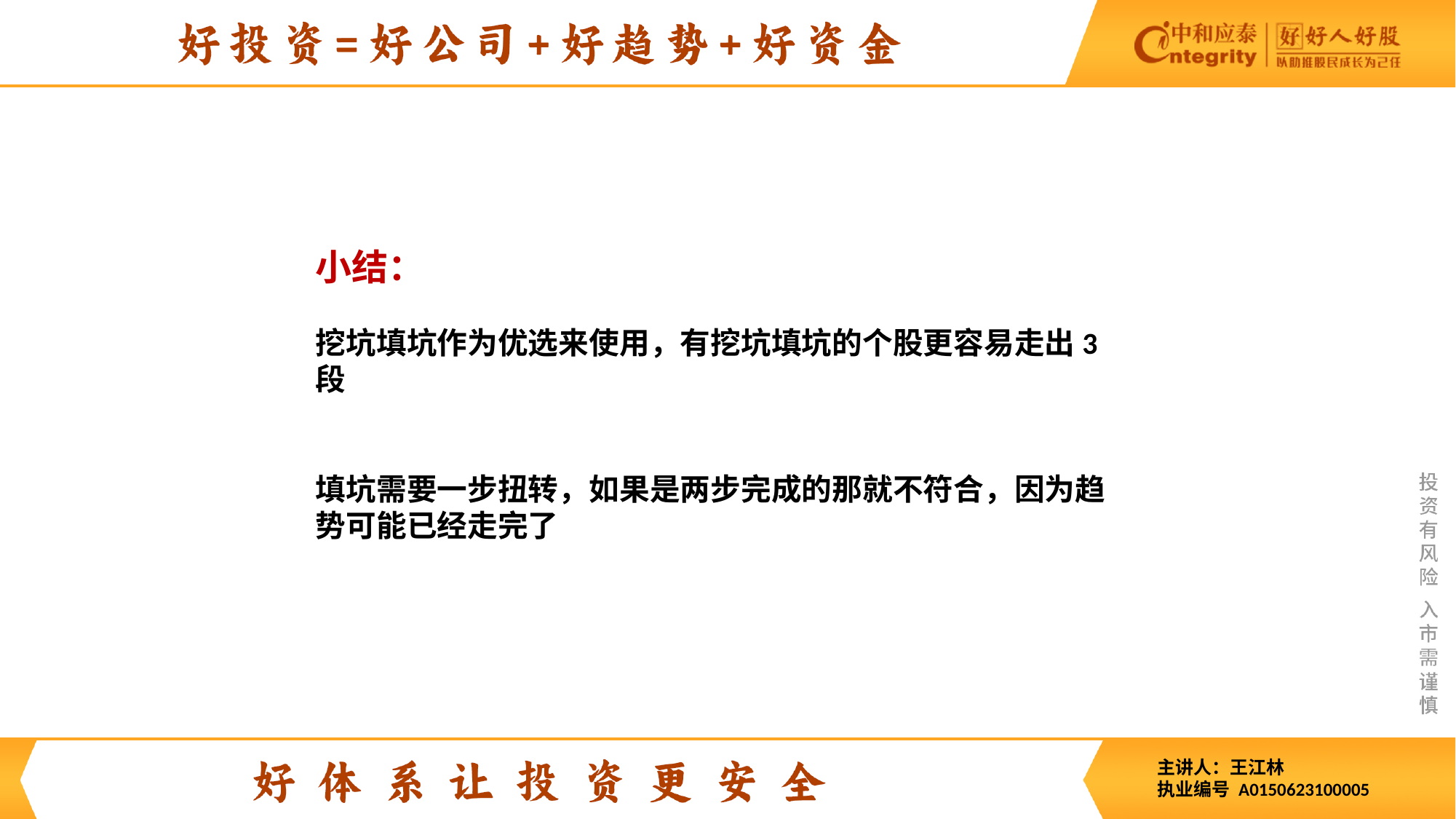

小结：
挖坑填坑作为优选来使用，有挖坑填坑的个股更容易走出3段

填坑需要一步扭转，如果是两步完成的那就不符合，因为趋势可能已经走完了

主讲人：王江林
执业编号 A0150623100005